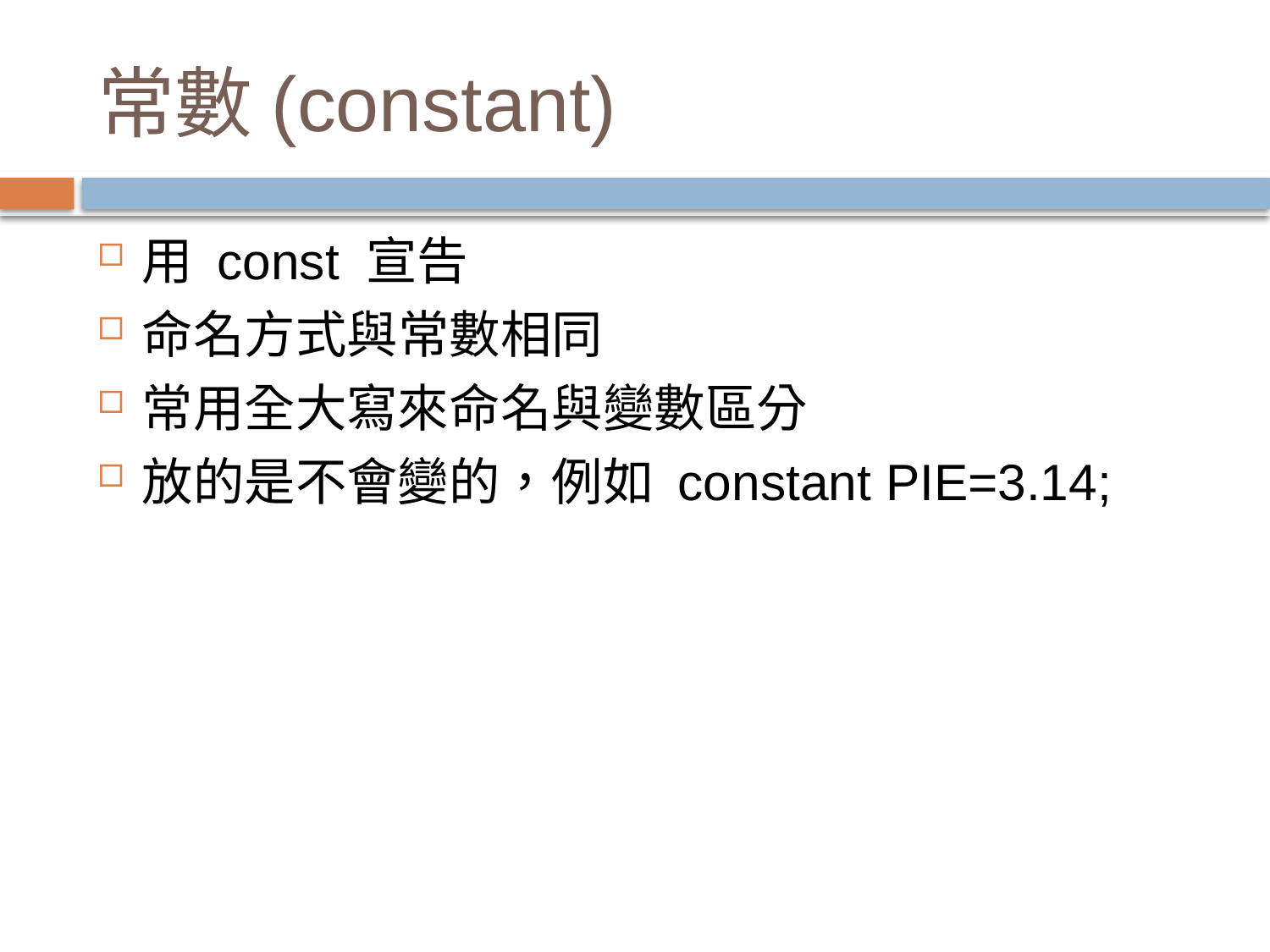

# 常數(constant)
用 const 宣告
命名方式與常數相同
常用全大寫來命名與變數區分
放的是不會變的，例如 constant PIE=3.14;